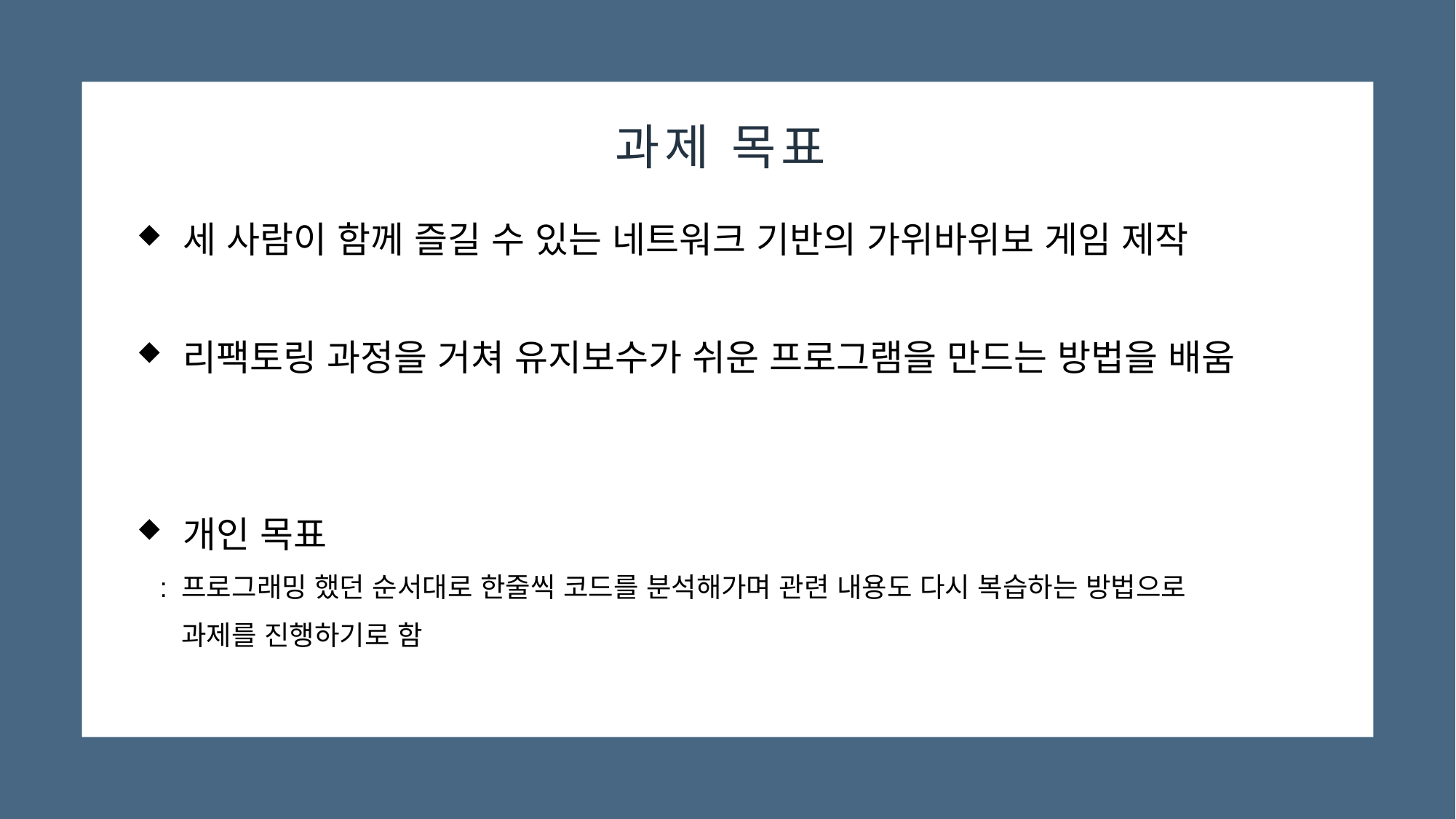

# 과제 목표
 세 사람이 함께 즐길 수 있는 네트워크 기반의 가위바위보 게임 제작

 리팩토링 과정을 거쳐 유지보수가 쉬운 프로그램을 만드는 방법을 배움

 개인 목표
   : 프로그래밍 했던 순서대로 한줄씩 코드를 분석해가며 관련 내용도 다시 복습하는 방법으로
     과제를 진행하기로 함